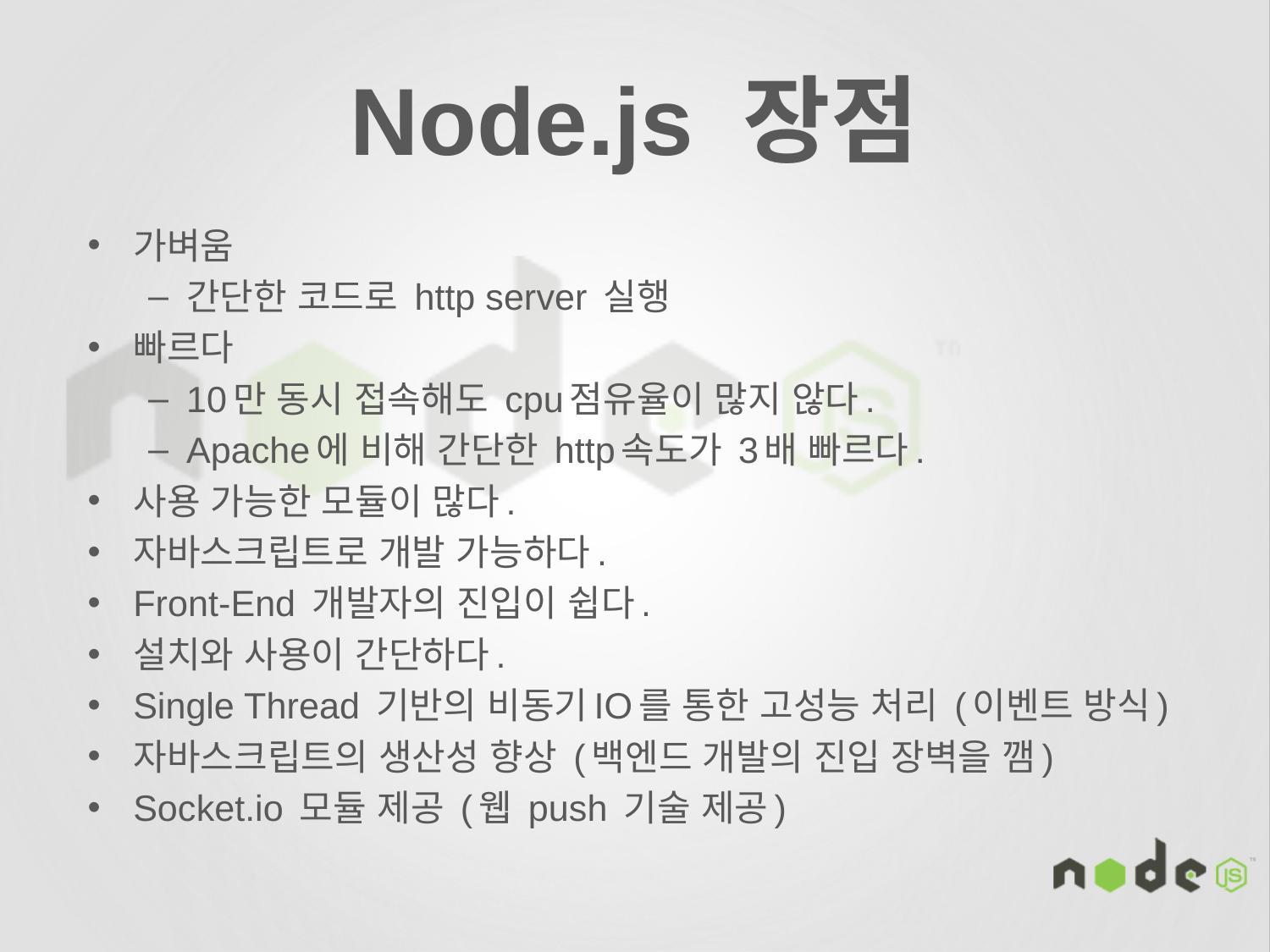

# Node.js 장점
가벼움
간단한 코드로 http server 실행
빠르다
10만 동시 접속해도 cpu점유율이 많지 않다.
Apache에 비해 간단한 http속도가 3배 빠르다.
사용 가능한 모듈이 많다.
자바스크립트로 개발 가능하다.
Front-End 개발자의 진입이 쉽다.
설치와 사용이 간단하다.
Single Thread 기반의 비동기IO를 통한 고성능 처리 (이벤트 방식)
자바스크립트의 생산성 향상 (백엔드 개발의 진입 장벽을 깸)
Socket.io 모듈 제공 (웹 push 기술 제공)